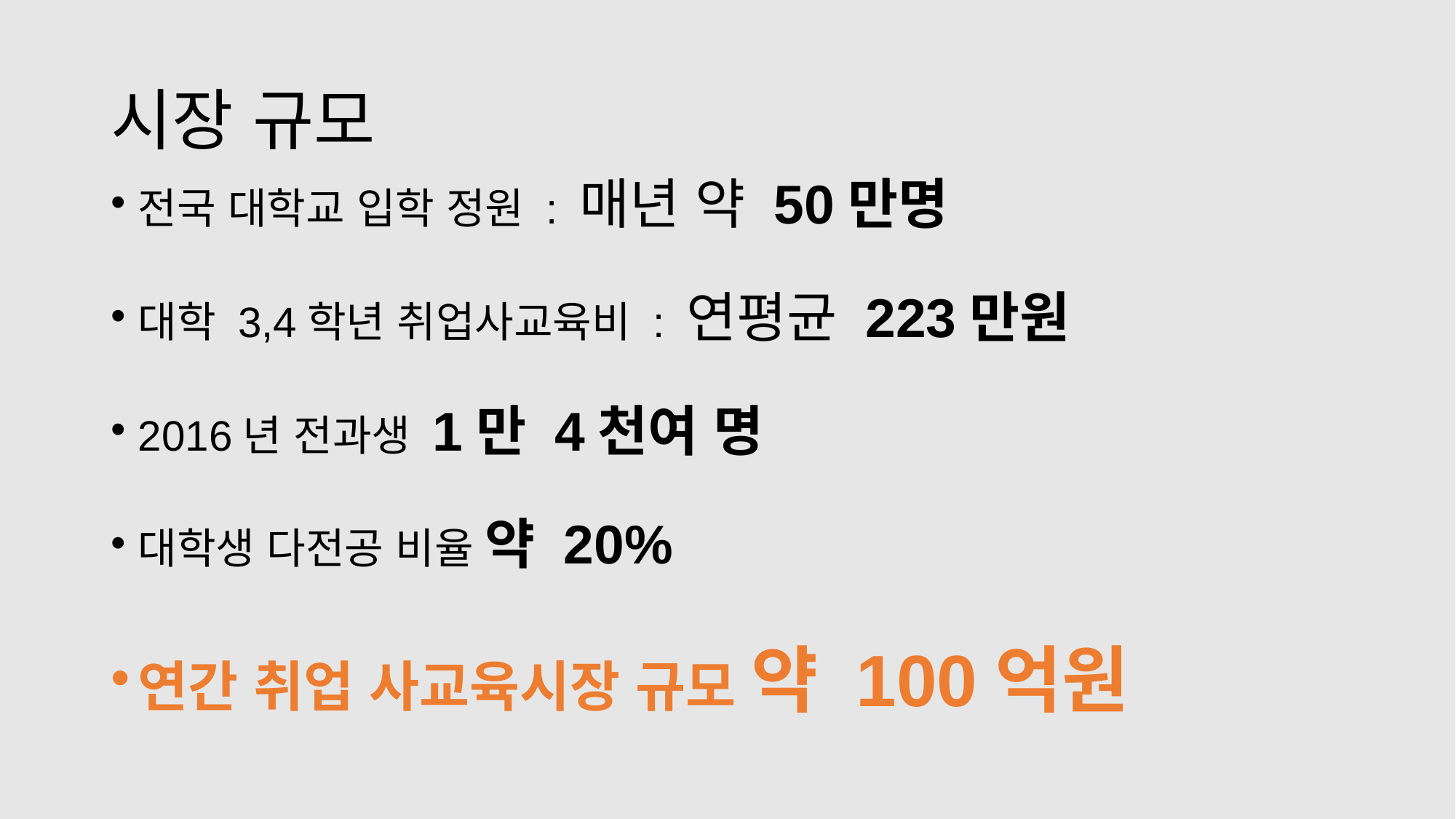

# 시장 규모
전국 대학교 입학 정원 : 매년 약 50만명
대학 3,4학년 취업사교육비 : 연평균 223만원
2016년 전과생 1만 4천여 명
대학생 다전공 비율 약 20%
연간 취업 사교육시장 규모 약 100억원